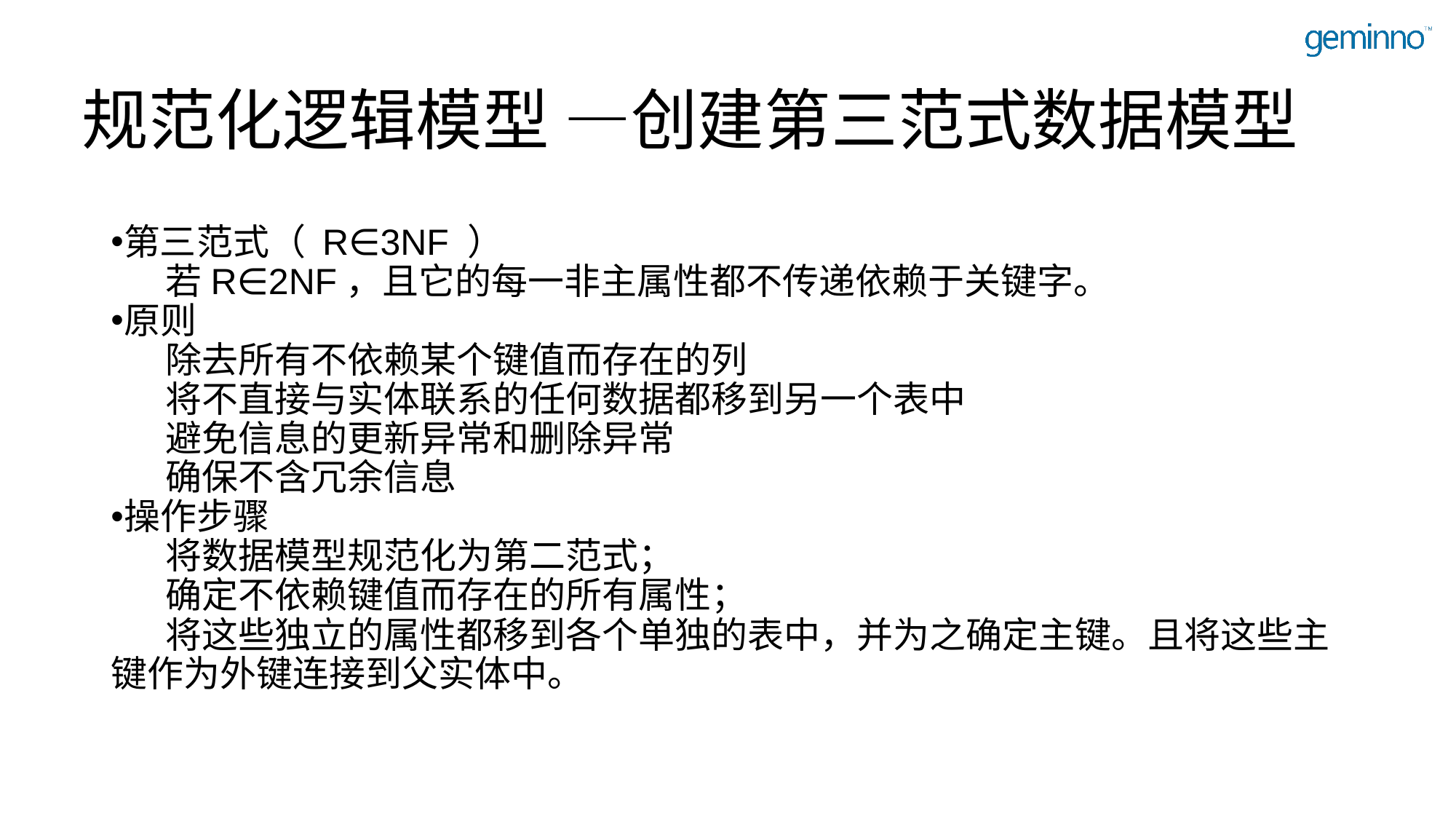

# 规范化逻辑模型 —创建第三范式数据模型
第三范式（ R∈3NF ）
若R∈2NF，且它的每一非主属性都不传递依赖于关键字。
原则
除去所有不依赖某个键值而存在的列
将不直接与实体联系的任何数据都移到另一个表中
避免信息的更新异常和删除异常
确保不含冗余信息
操作步骤
将数据模型规范化为第二范式；
确定不依赖键值而存在的所有属性；
将这些独立的属性都移到各个单独的表中，并为之确定主键。且将这些主键作为外键连接到父实体中。